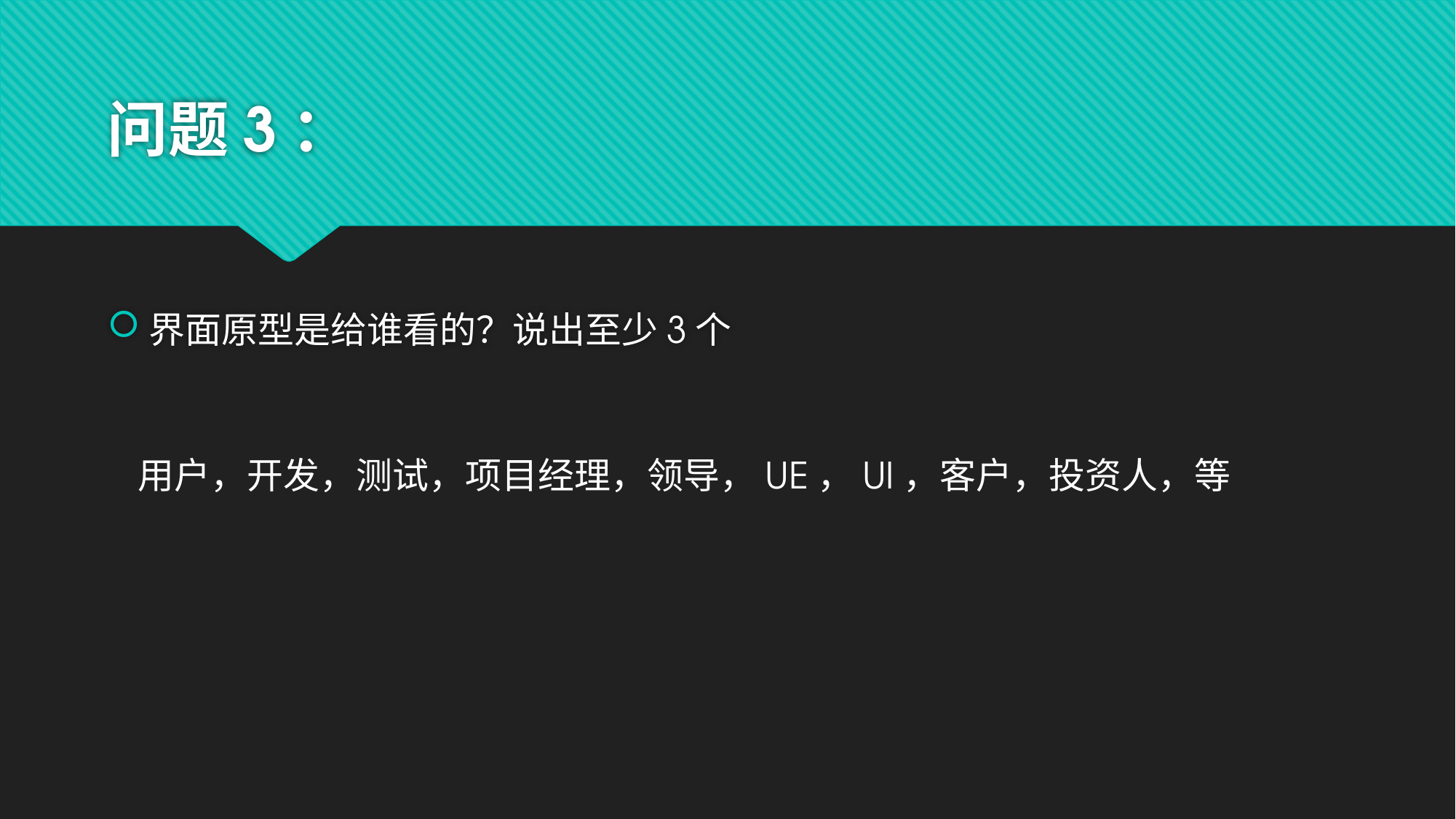

# 问题3：
界面原型是给谁看的？说出至少3个
用户，开发，测试，项目经理，领导，UE，UI，客户，投资人，等